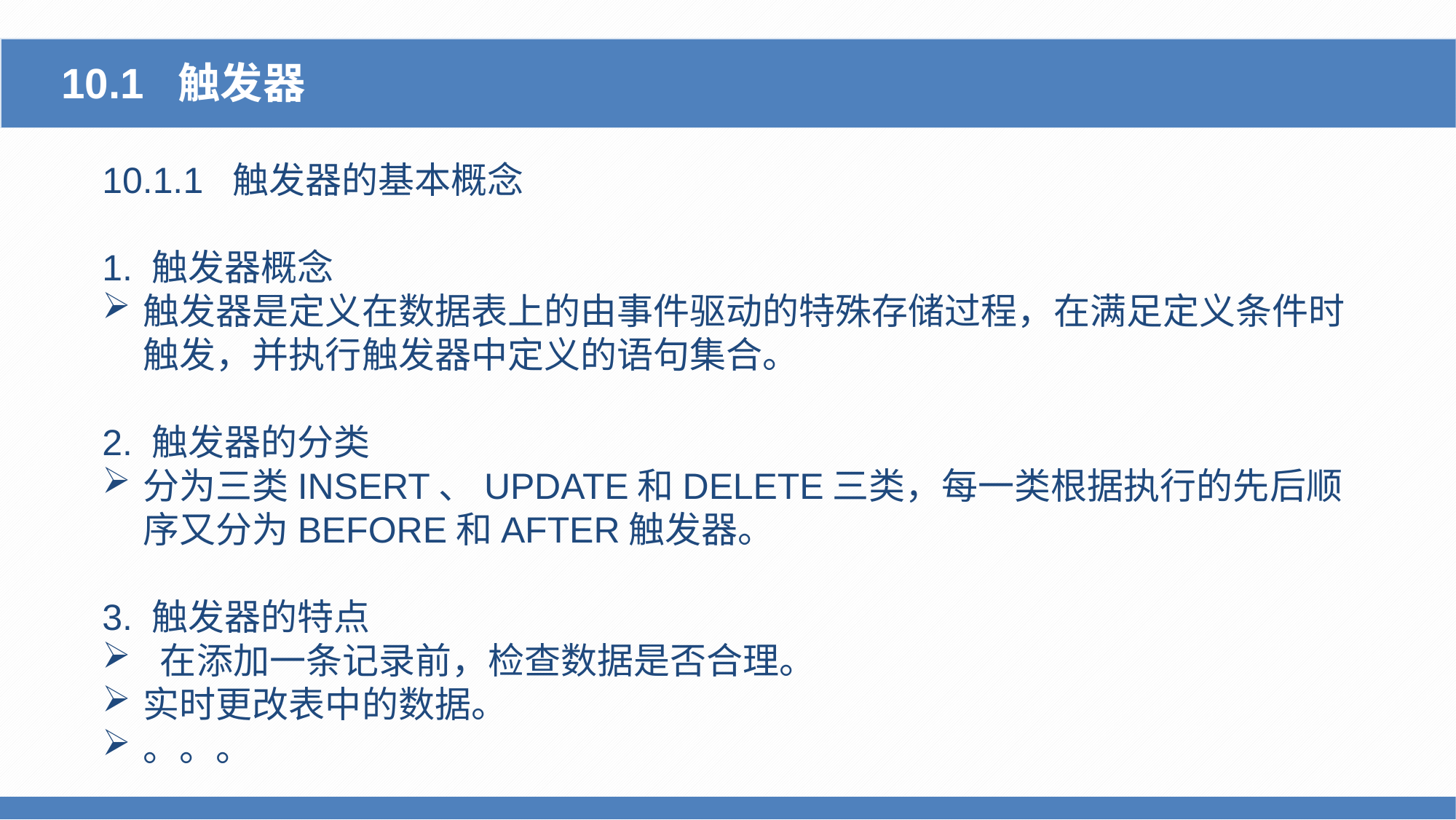

10.1  触发器
10.1.1  触发器的基本概念

1. 触发器概念
触发器是定义在数据表上的由事件驱动的特殊存储过程，在满足定义条件时触发，并执行触发器中定义的语句集合。

2. 触发器的分类
分为三类INSERT、UPDATE和DELETE三类，每一类根据执行的先后顺序又分为BEFORE和AFTER触发器。

3. 触发器的特点
 在添加一条记录前，检查数据是否合理。
实时更改表中的数据。
。。。